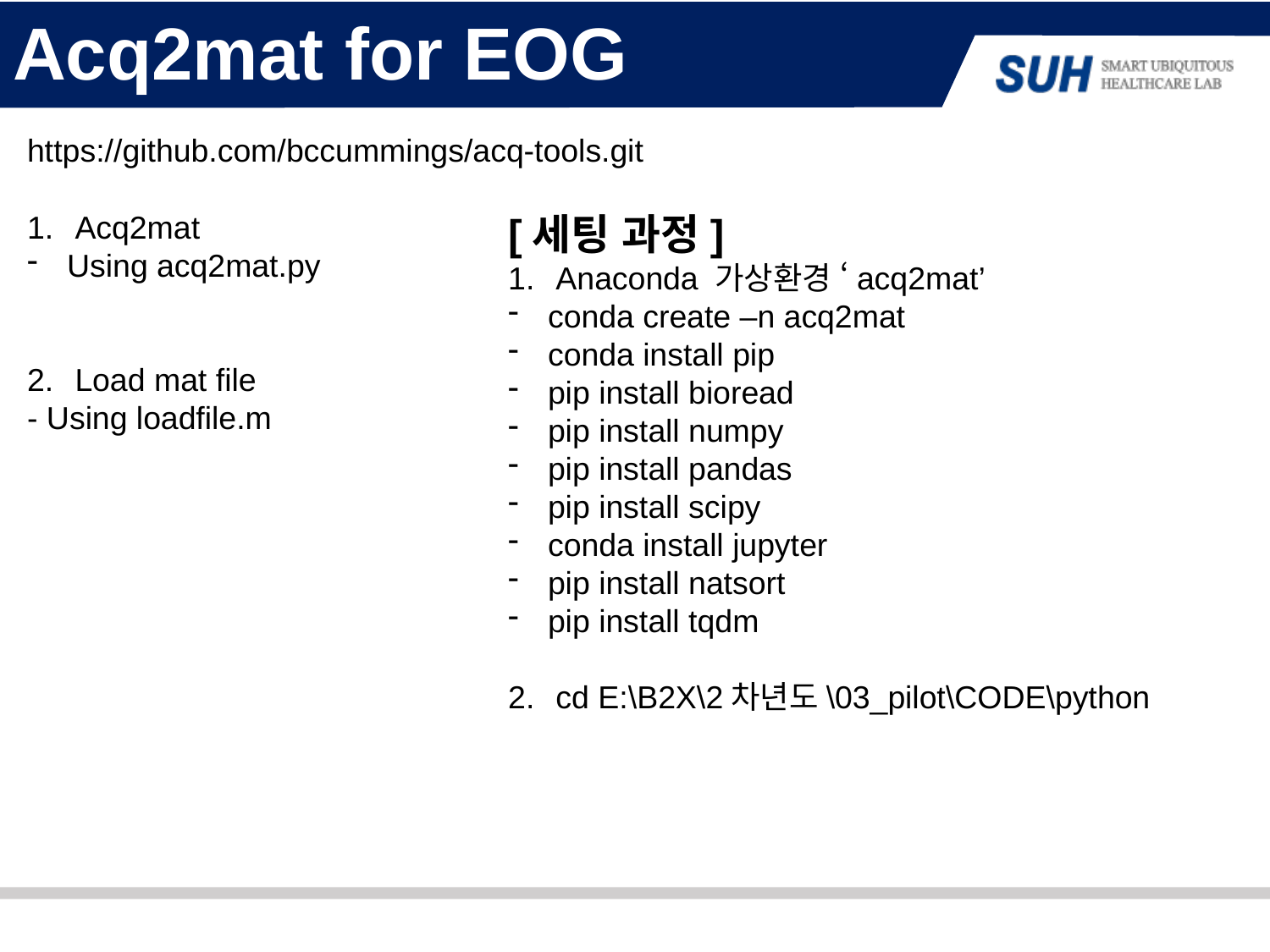

Acq2mat for EOG
https://github.com/bccummings/acq-tools.git
Acq2mat
Using acq2mat.py

Load mat file
- Using loadfile.m
[세팅 과정]
Anaconda 가상환경 ‘acq2mat’
conda create –n acq2mat
conda install pip
pip install bioread
pip install numpy
pip install pandas
pip install scipy
conda install jupyter
pip install natsort
pip install tqdm

cd E:\B2X\2차년도\03_pilot\CODE\python